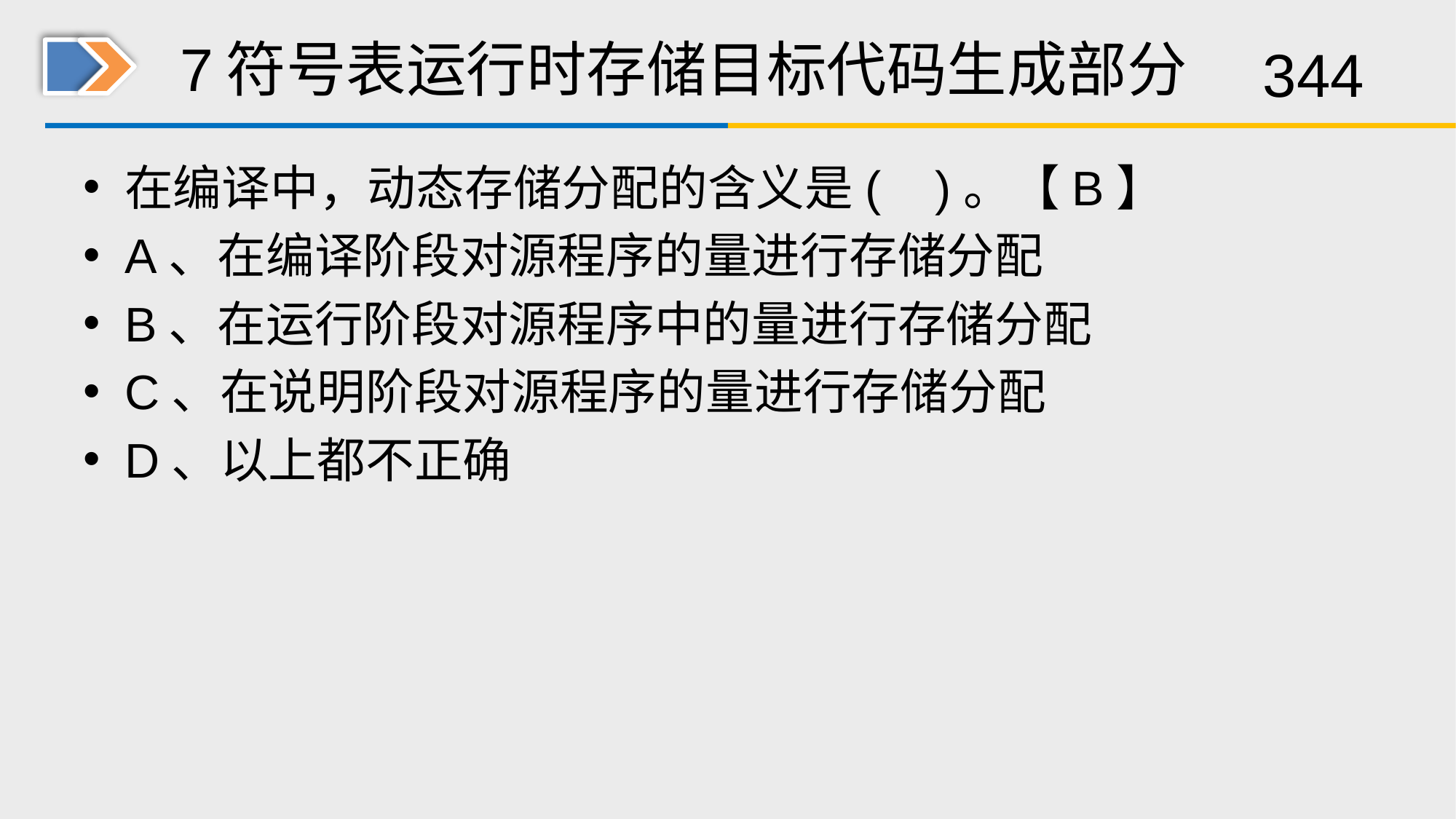

# 7符号表运行时存储目标代码生成部分
344
在编译中，动态存储分配的含义是(    )。【B】
A、在编译阶段对源程序的量进行存储分配
B、在运行阶段对源程序中的量进行存储分配
C、在说明阶段对源程序的量进行存储分配
D、以上都不正确